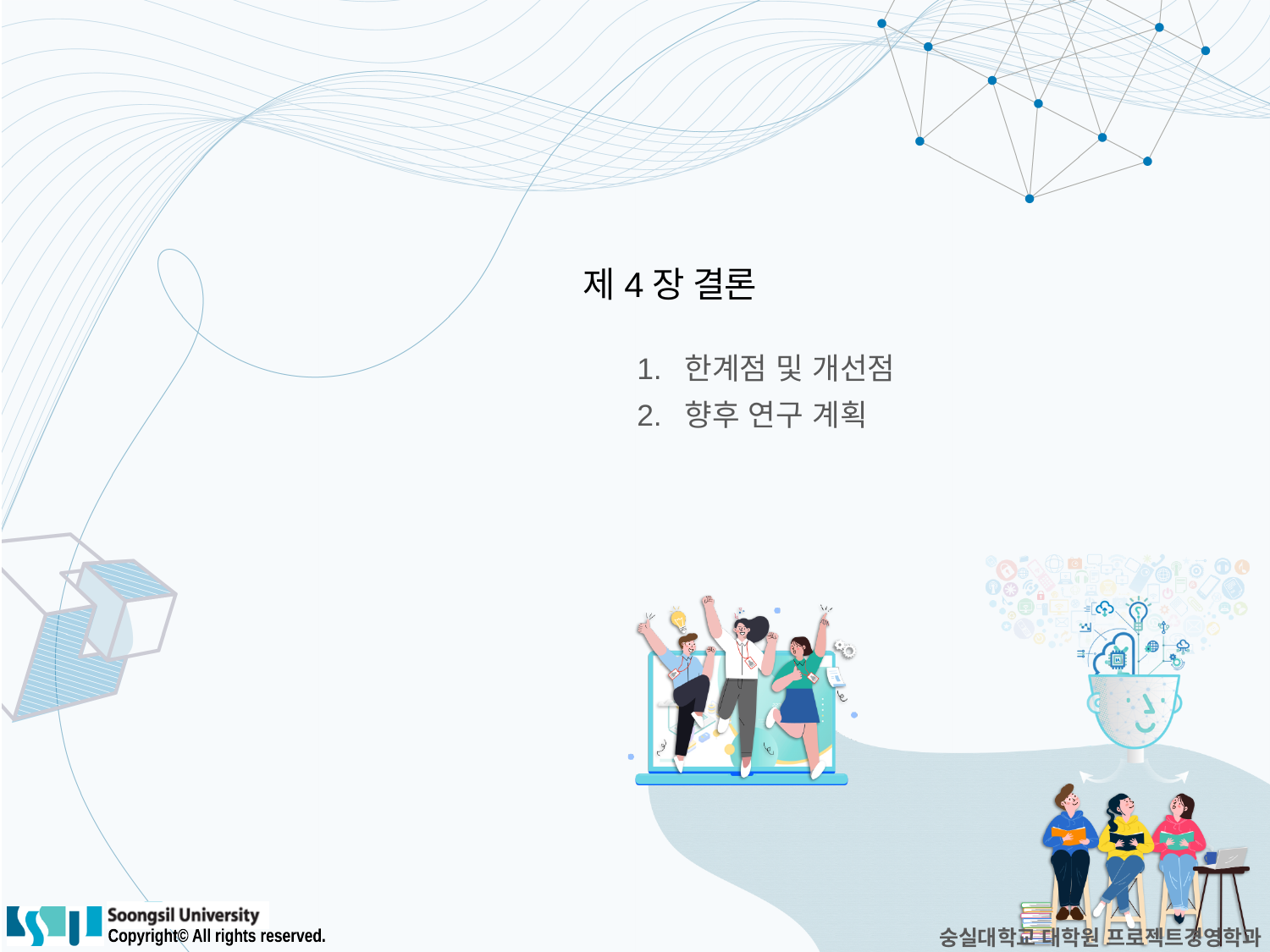

제4장 결론
한계점 및 개선점
향후 연구 계획